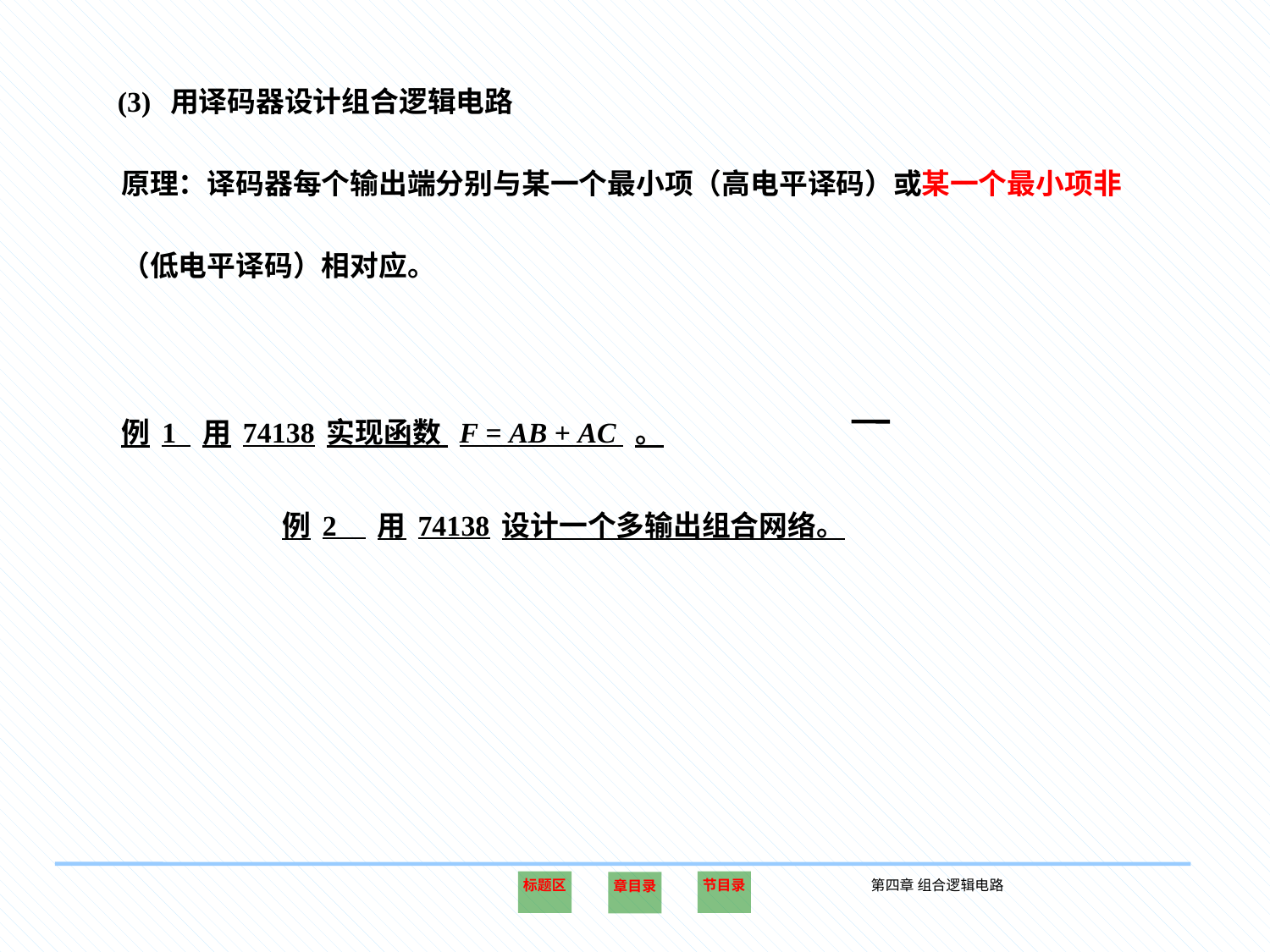

(3) 用译码器设计组合逻辑电路
原理：译码器每个输出端分别与某一个最小项（高电平译码）或某一个最小项非（低电平译码）相对应。
例1  用74138实现函数 F = AB + AC 。

例2    用74138设计一个多输出组合网络。
21
标题区
节目录
第四章 组合逻辑电路